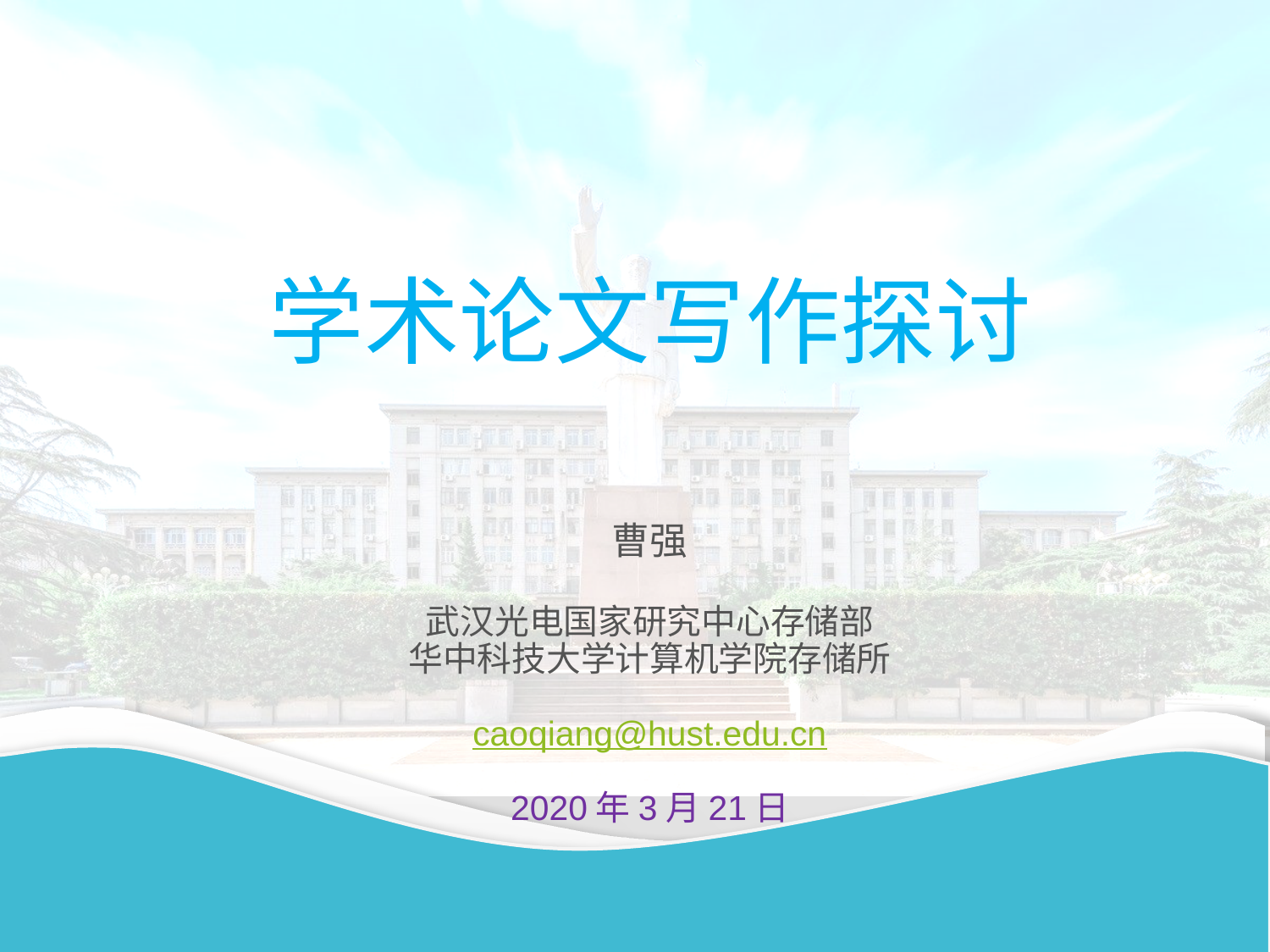

# 学术论文写作探讨

曹强

武汉光电国家研究中心存储部
华中科技大学计算机学院存储所

caoqiang@hust.edu.cn

2020年3月21日